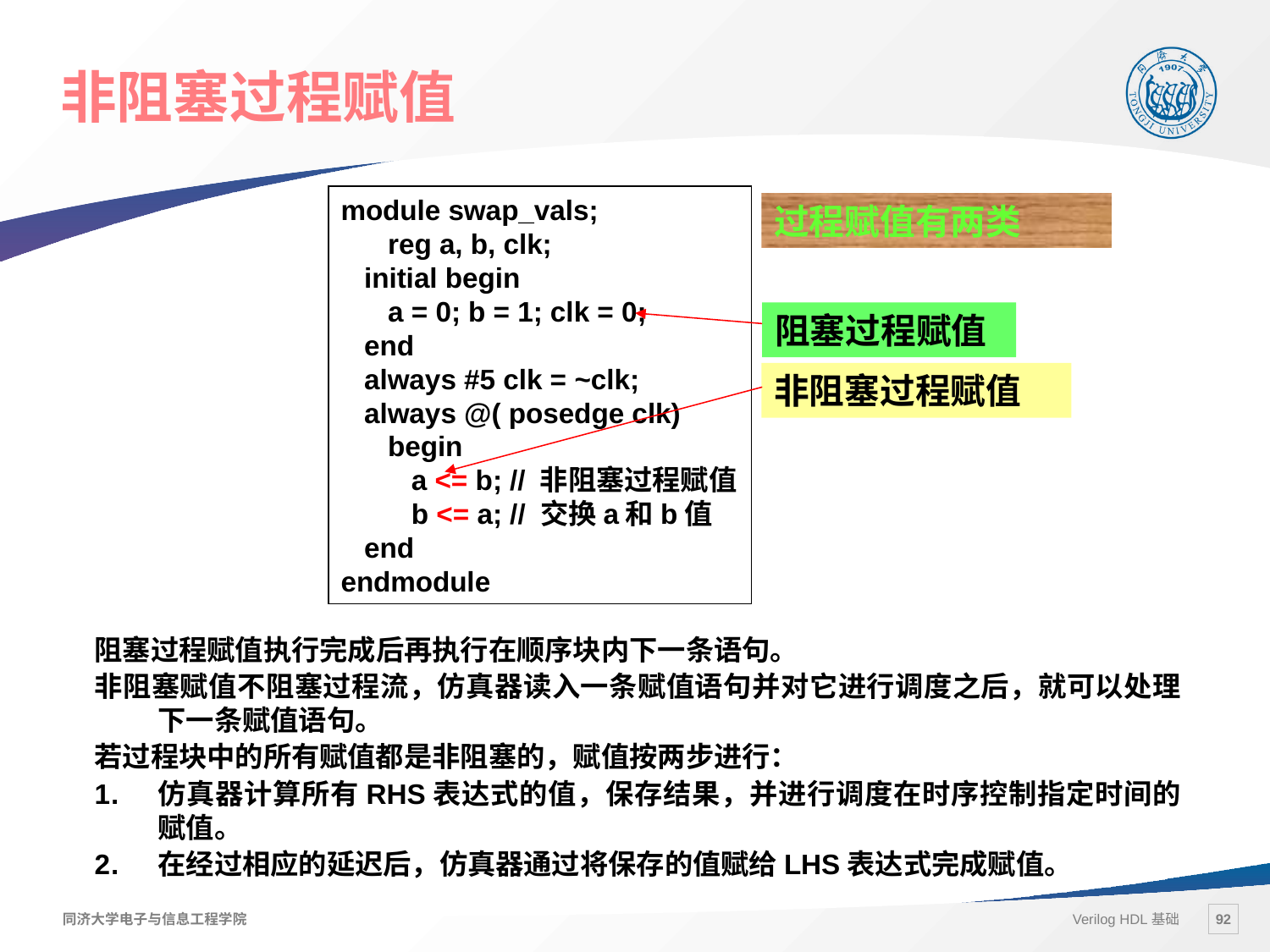

# 非阻塞过程赋值
module swap_vals;
      reg a, b, clk;
   initial begin
      a = 0; b = 1; clk = 0;
   end
   always #5 clk = ~clk;
   always @( posedge clk)
      begin
         a <= b; // 非阻塞过程赋值
         b <= a; // 交换a和b值
   end
endmodule
过程赋值有两类
阻塞过程赋值

非阻塞过程赋值

阻塞过程赋值执行完成后再执行在顺序块内下一条语句。
非阻塞赋值不阻塞过程流，仿真器读入一条赋值语句并对它进行调度之后，就可以处理下一条赋值语句。
若过程块中的所有赋值都是非阻塞的，赋值按两步进行：
仿真器计算所有RHS表达式的值，保存结果，并进行调度在时序控制指定时间的赋值。
在经过相应的延迟后，仿真器通过将保存的值赋给LHS表达式完成赋值。